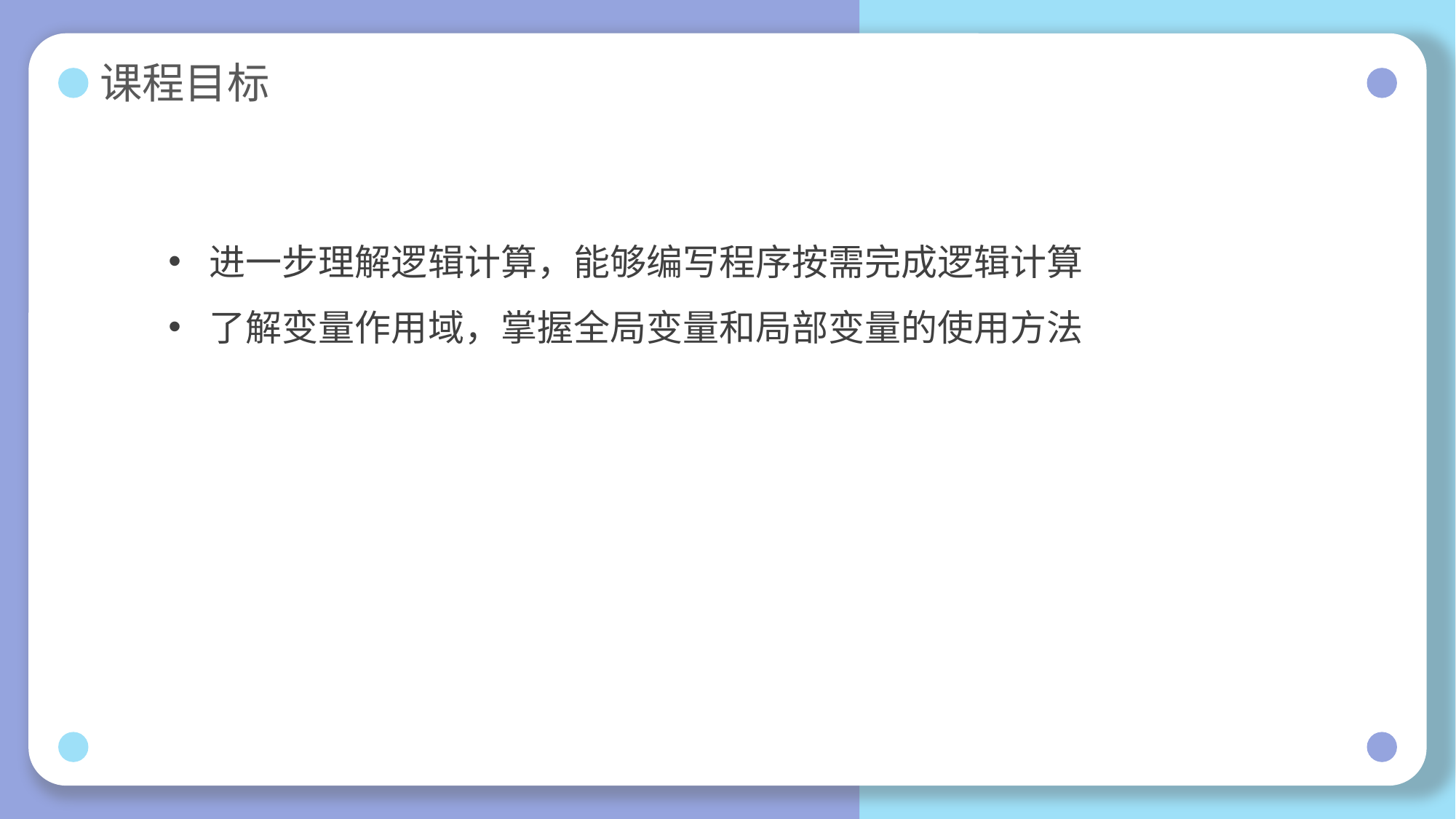

# 课程目标
进一步理解逻辑计算，能够编写程序按需完成逻辑计算
了解变量作用域，掌握全局变量和局部变量的使用方法